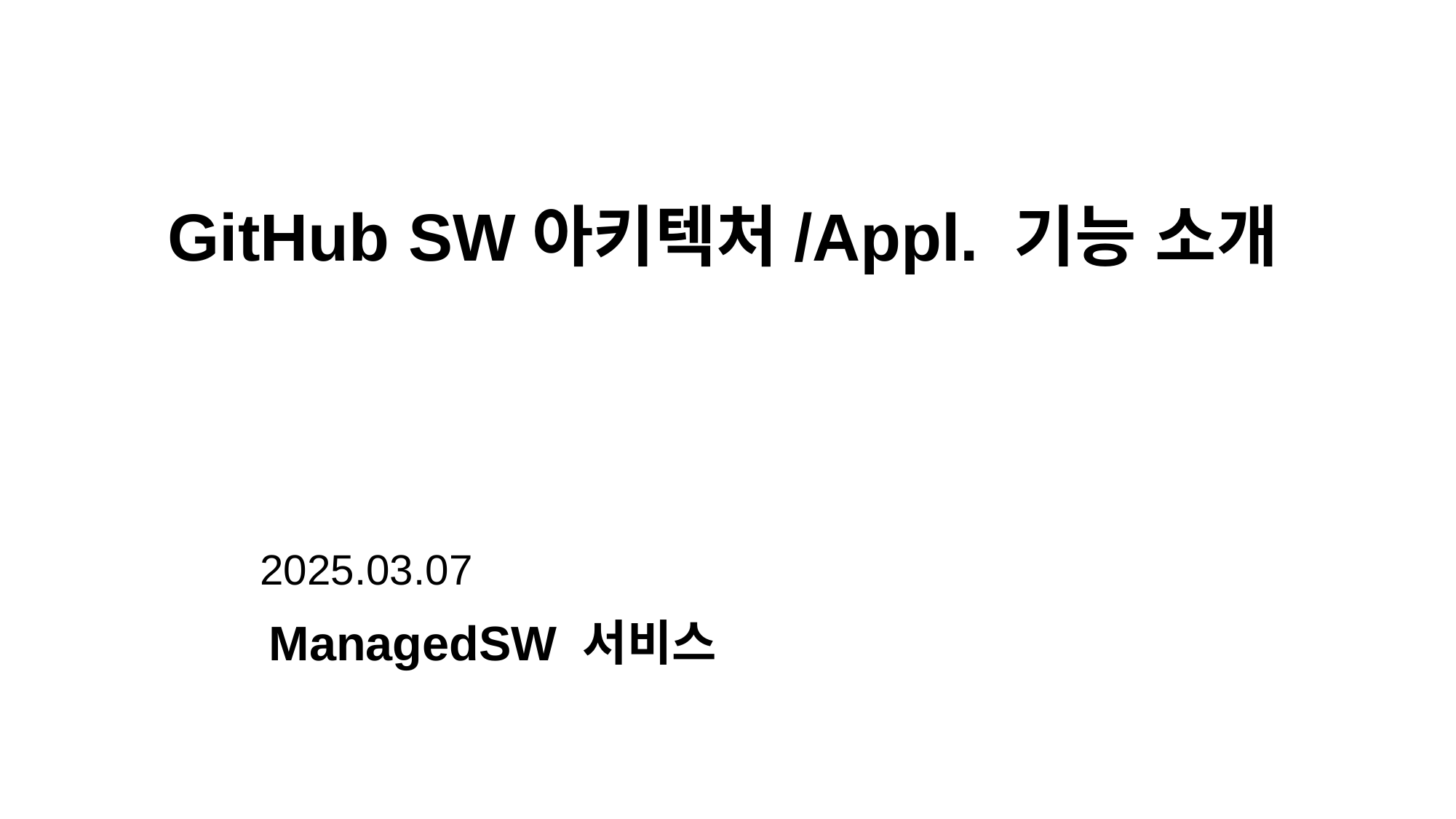

GitHub SW아키텍처/Appl. 기능 소개
2025.03.07
ManagedSW 서비스